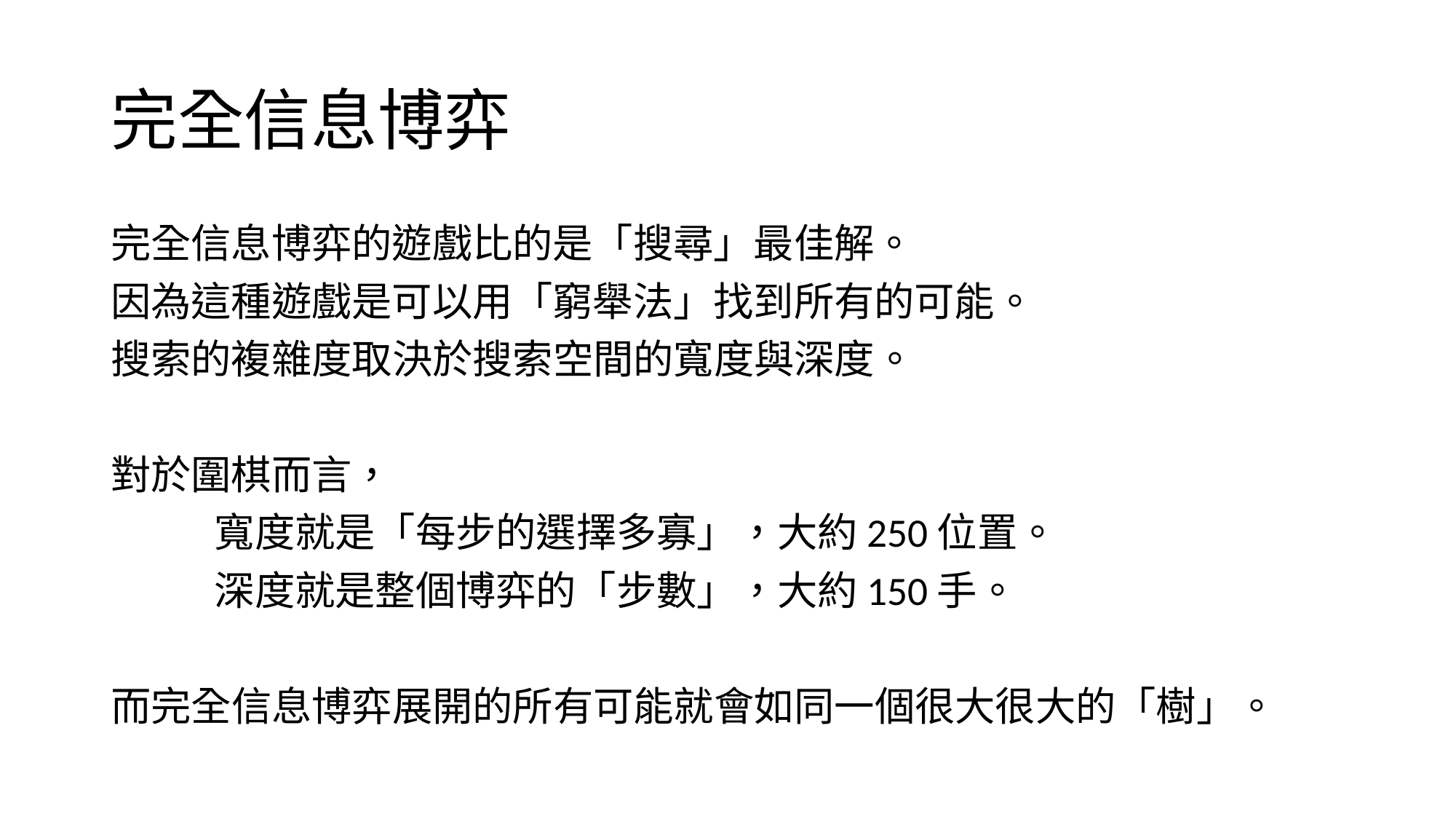

# 完全信息博弈
完全信息博弈的遊戲比的是「搜尋」最佳解。
因為這種遊戲是可以用「窮舉法」找到所有的可能。
搜索的複雜度取決於搜索空間的寬度與深度。

對於圍棋而言，
	寬度就是「每步的選擇多寡」，大約250位置。
	深度就是整個博弈的「步數」，大約150手。

而完全信息博弈展開的所有可能就會如同一個很大很大的「樹」。